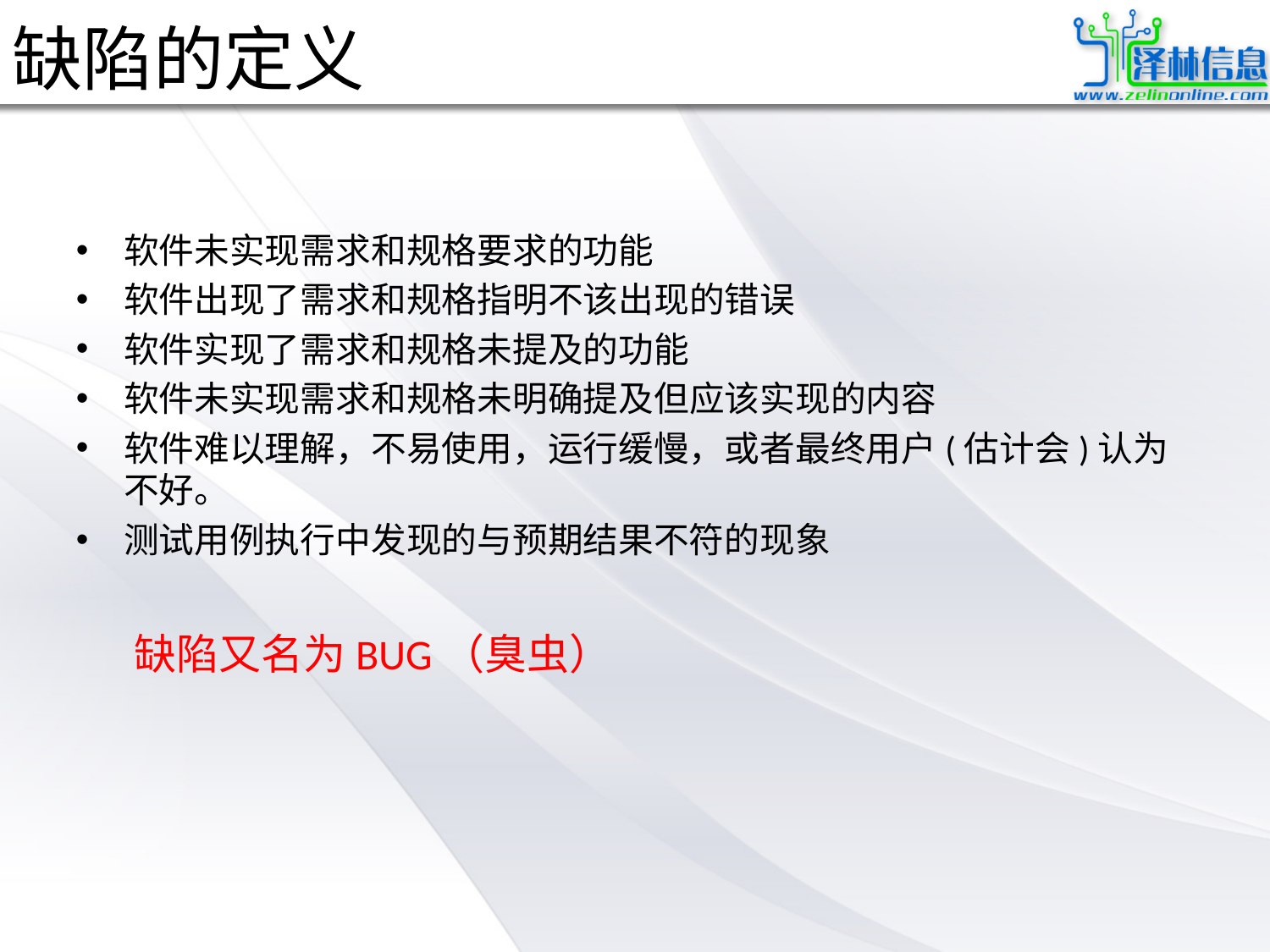

# 缺陷的定义
软件未实现需求和规格要求的功能
软件出现了需求和规格指明不该出现的错误
软件实现了需求和规格未提及的功能
软件未实现需求和规格未明确提及但应该实现的内容
软件难以理解，不易使用，运行缓慢，或者最终用户(估计会)认为不好。
测试用例执行中发现的与预期结果不符的现象

     缺陷又名为BUG（臭虫）